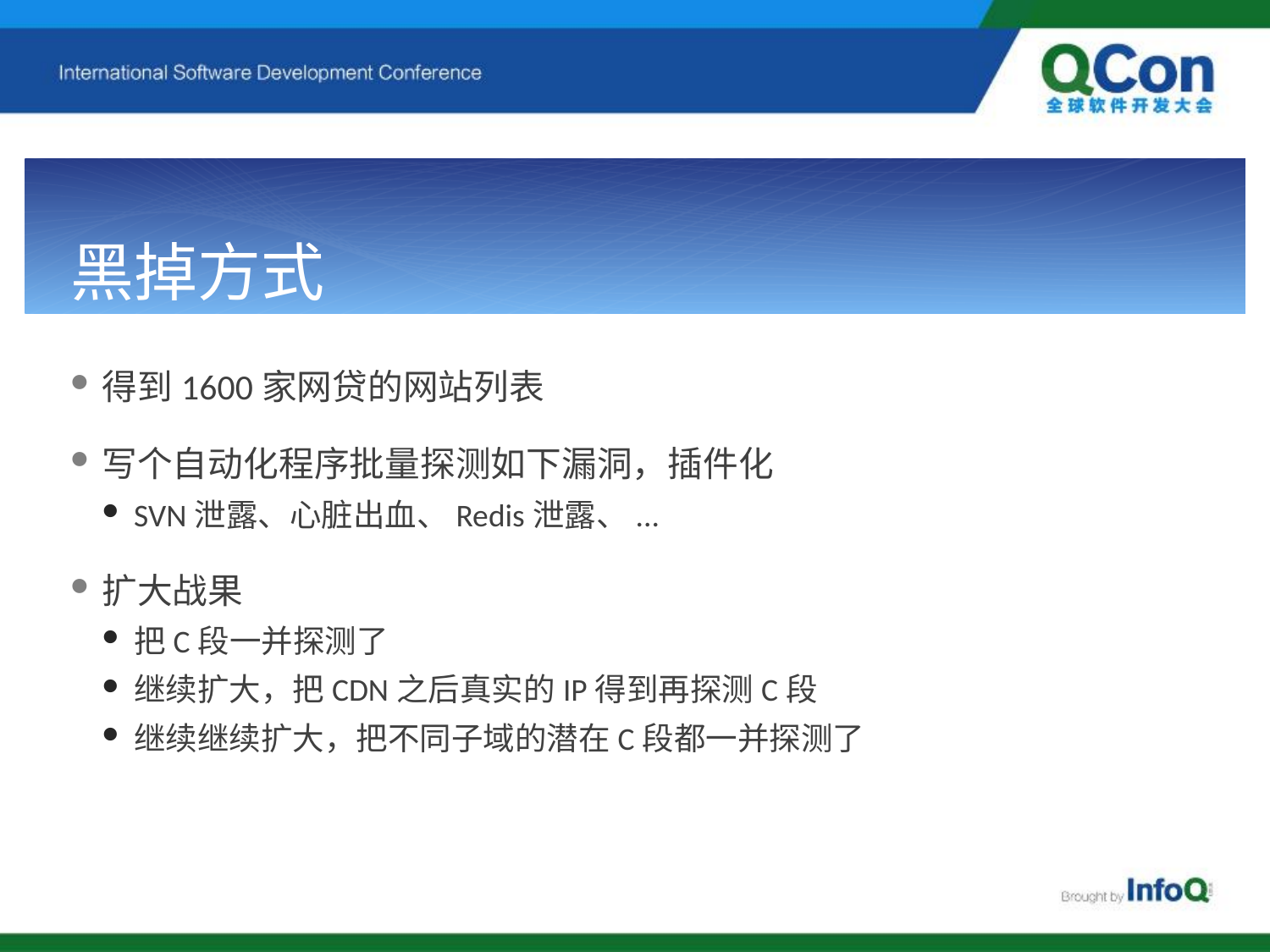

# 黑掉方式
得到1600家网贷的网站列表
写个自动化程序批量探测如下漏洞，插件化
SVN泄露、心脏出血、Redis泄露、...
扩大战果
把C段一并探测了
继续扩大，把CDN之后真实的IP得到再探测C段
继续继续扩大，把不同子域的潜在C段都一并探测了